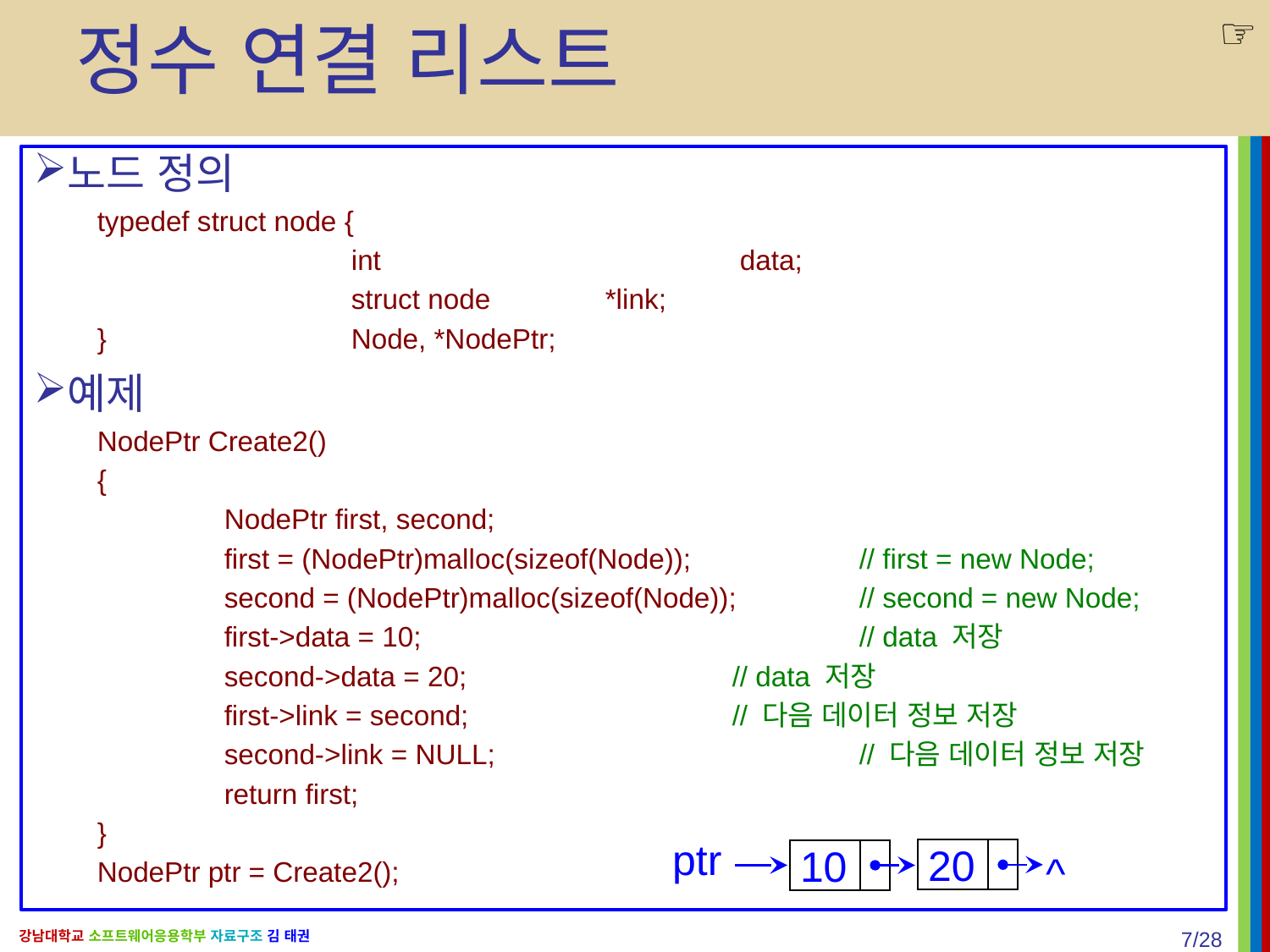

# 정수 연결 리스트
☞
노드 정의
typedef struct node {
		int			 data;
		struct node	*link;
}		Node, *NodePtr;
예제
NodePtr Create2()
{
	NodePtr first, second;
	first = (NodePtr)malloc(sizeof(Node));		// first = new Node;
	second = (NodePtr)malloc(sizeof(Node));	// second = new Node;
	first->data = 10;				// data 저장
	second->data = 20;			// data 저장
	first->link = second;			// 다음 데이터 정보 저장
	second->link = NULL;			// 다음 데이터 정보 저장
	return first;
}
NodePtr ptr = Create2();
20
ptr
10
^
7/28